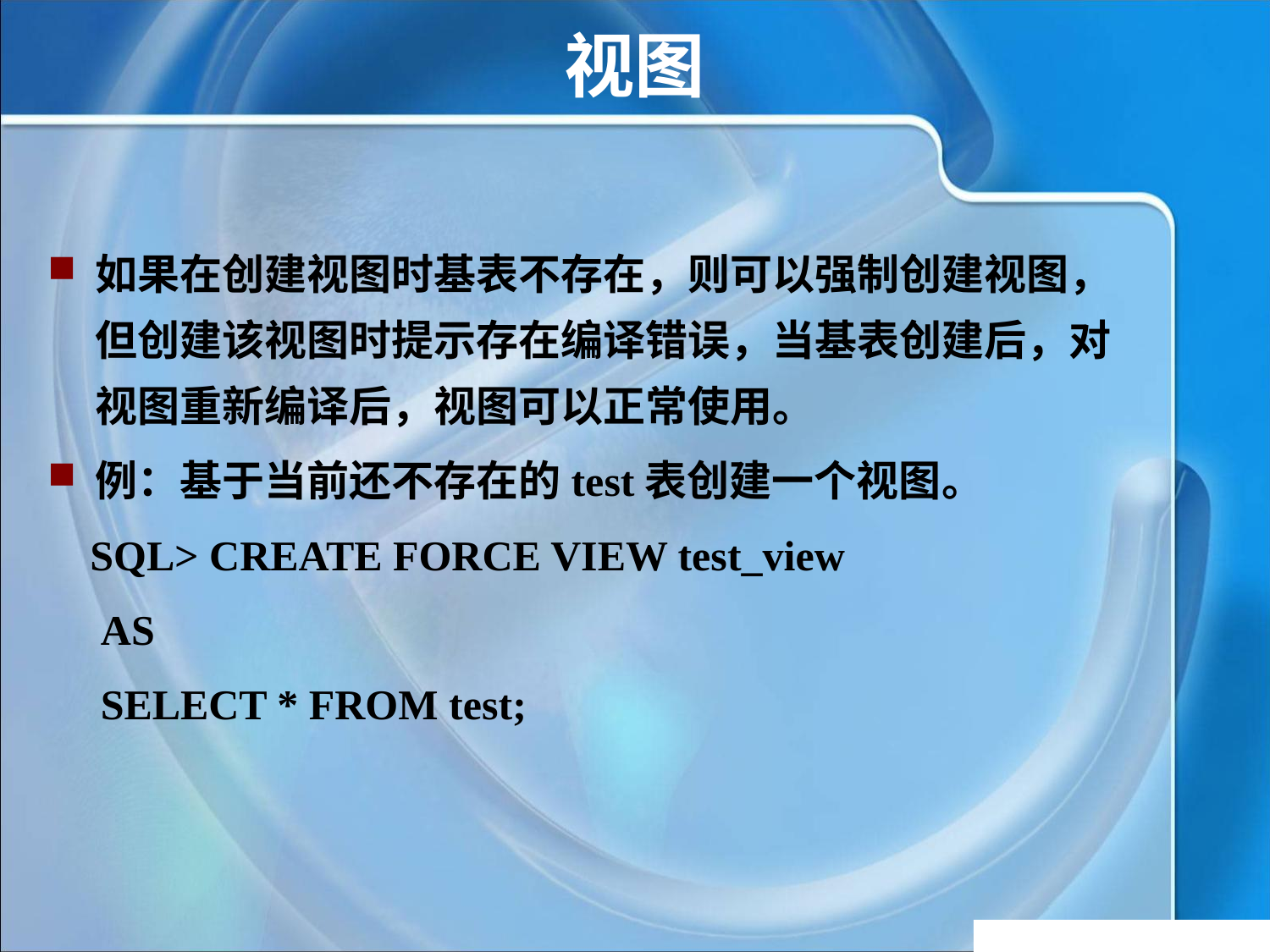

# 视图
如果在创建视图时基表不存在，则可以强制创建视图，但创建该视图时提示存在编译错误，当基表创建后，对视图重新编译后，视图可以正常使用。
例：基于当前还不存在的test表创建一个视图。
    SQL> CREATE FORCE VIEW test_view
     AS
     SELECT * FROM test;
106